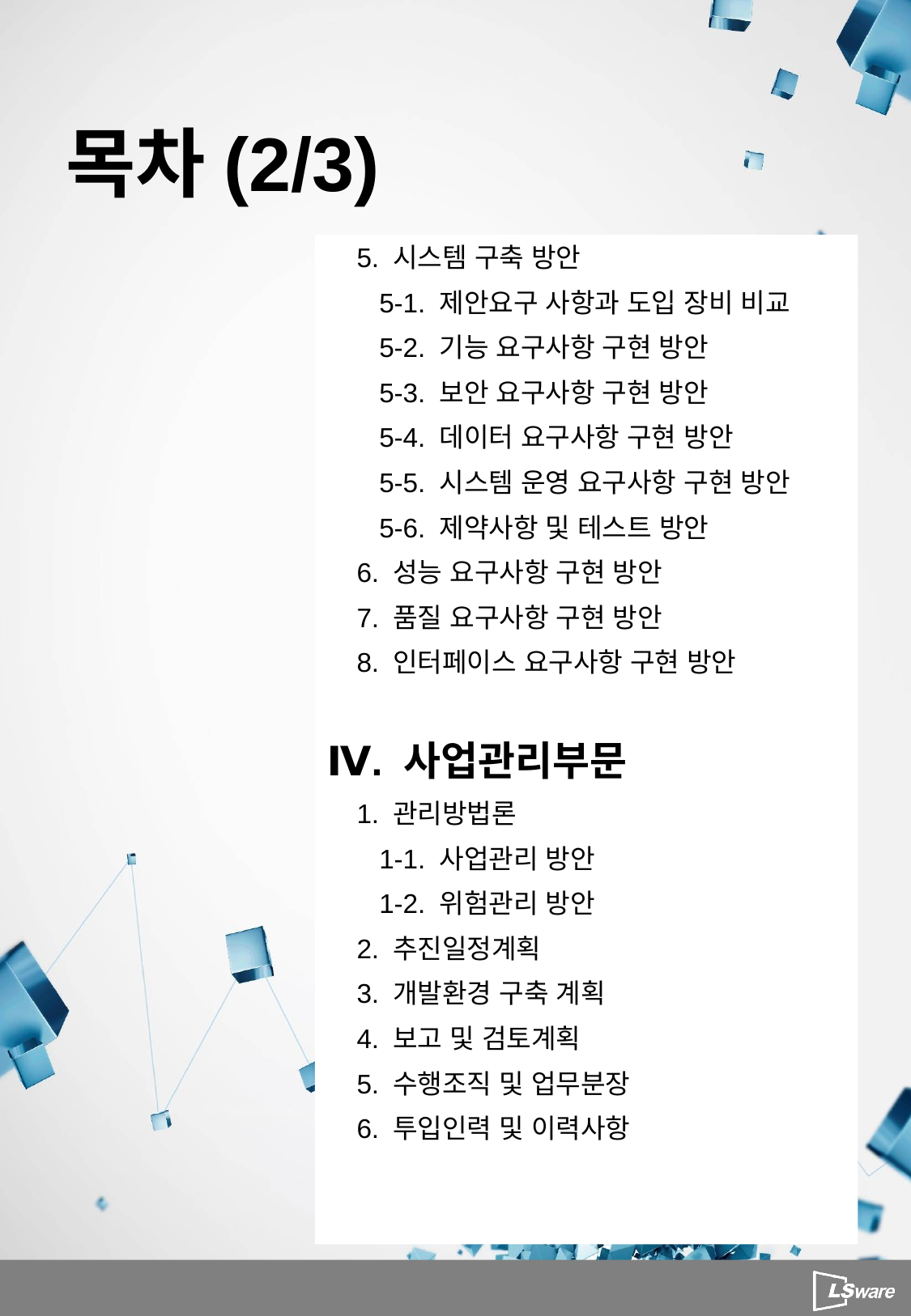

# 목차(2/3)
    5. 시스템 구축 방안
       5-1. 제안요구 사항과 도입 장비 비교
       5-2. 기능 요구사항 구현 방안
       5-3. 보안 요구사항 구현 방안
       5-4. 데이터 요구사항 구현 방안
       5-5. 시스템 운영 요구사항 구현 방안
       5-6. 제약사항 및 테스트 방안
    6. 성능 요구사항 구현 방안
    7. 품질 요구사항 구현 방안
    8. 인터페이스 요구사항 구현 방안

Ⅳ. 사업관리부문
    1. 관리방법론
       1-1. 사업관리 방안
       1-2. 위험관리 방안
    2. 추진일정계획
    3. 개발환경 구축 계획
    4. 보고 및 검토계획
    5. 수행조직 및 업무분장
    6. 투입인력 및 이력사항